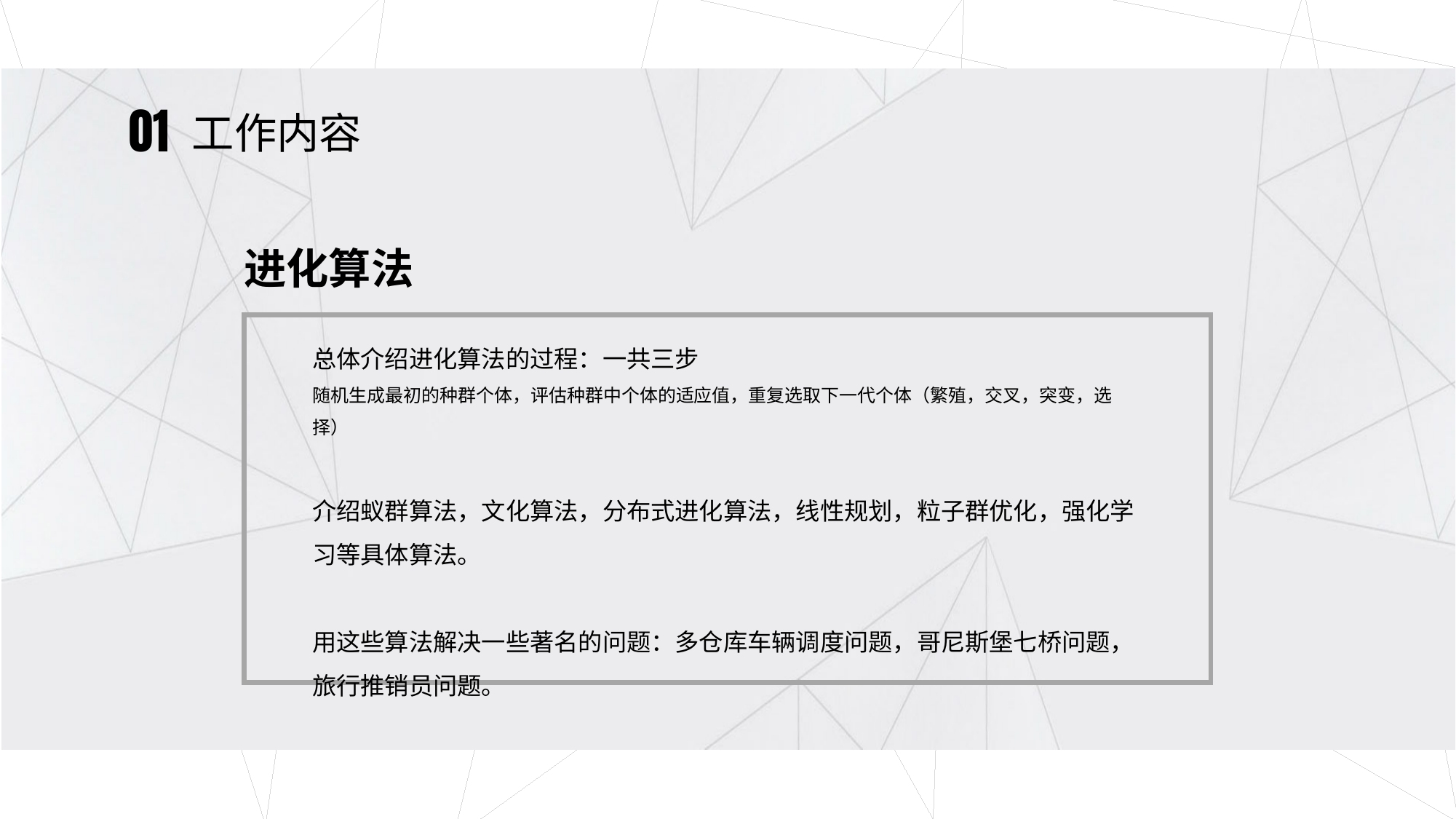

01
工作内容
进化算法

总体介绍进化算法的过程：一共三步
随机生成最初的种群个体，评估种群中个体的适应值，重复选取下一代个体（繁殖，交叉，突变，选择）

介绍蚁群算法，文化算法，分布式进化算法，线性规划，粒子群优化，强化学习等具体算法。

用这些算法解决一些著名的问题：多仓库车辆调度问题，哥尼斯堡七桥问题，旅行推销员问题。